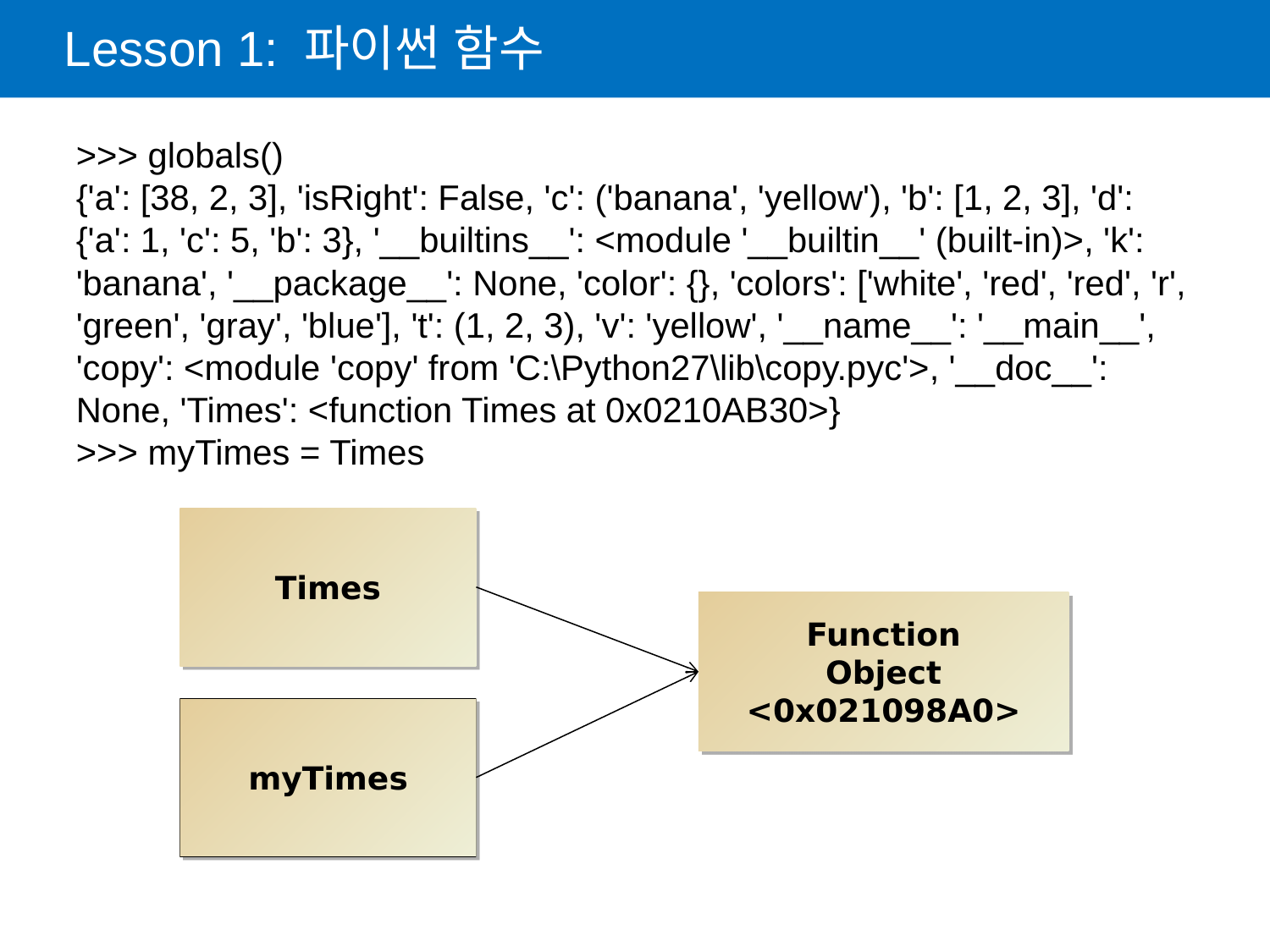

# Lesson 1: 파이썬 함수
>>> globals()
{'a': [38, 2, 3], 'isRight': False, 'c': ('banana', 'yellow'), 'b': [1, 2, 3], 'd': {'a': 1, 'c': 5, 'b': 3}, '__builtins__': <module '__builtin__' (built-in)>, 'k': 'banana', '__package__': None, 'color': {}, 'colors': ['white', 'red', 'red', 'r', 'green', 'gray', 'blue'], 't': (1, 2, 3), 'v': 'yellow', '__name__': '__main__', 'copy': <module 'copy' from 'C:\Python27\lib\copy.pyc'>, '__doc__': None, 'Times': <function Times at 0x0210AB30>}
>>> myTimes = Times

Times
Function
Object
<0x021098A0>
myTimes